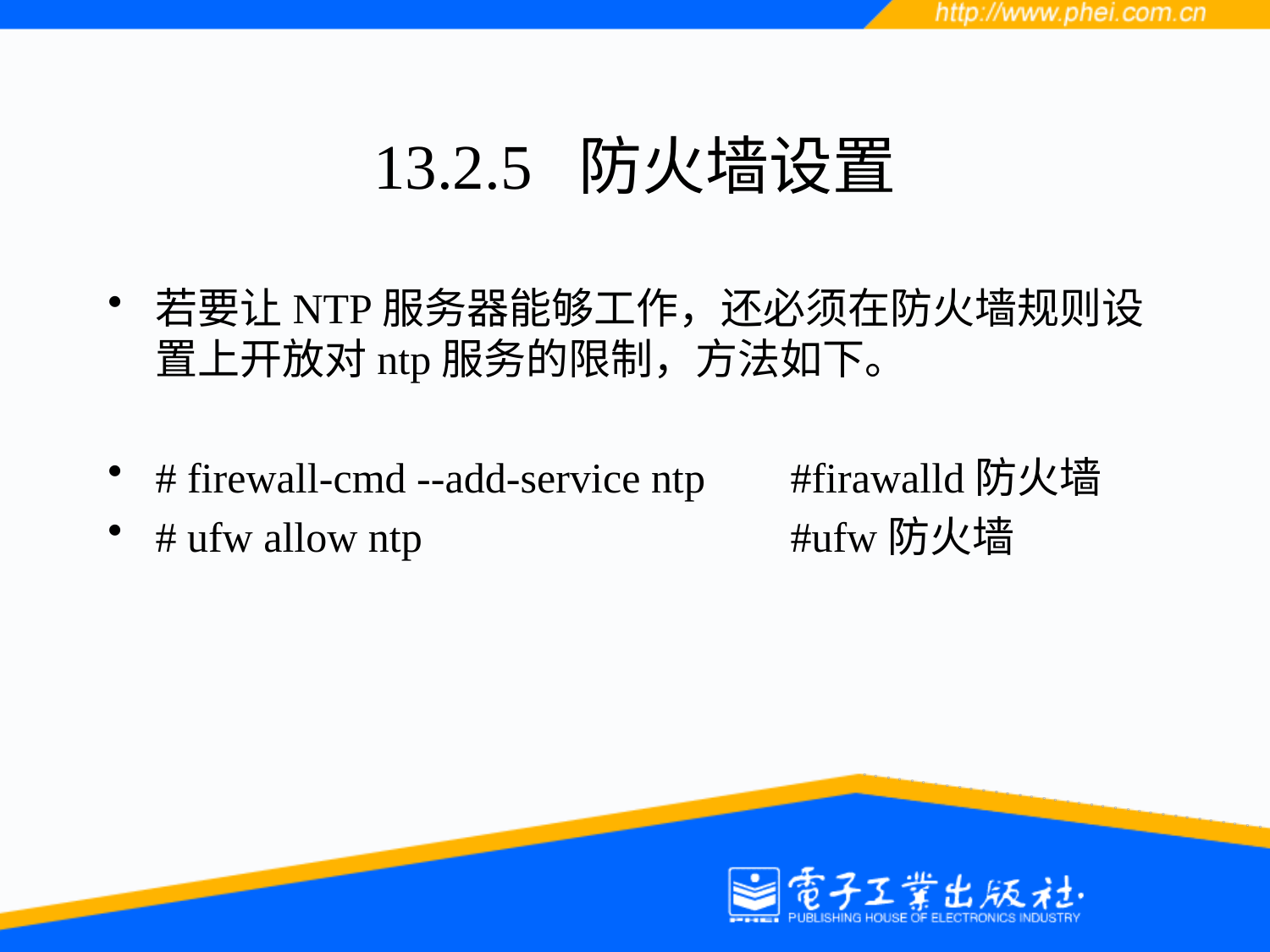

# 13.2.5  防火墙设置
若要让NTP服务器能够工作，还必须在防火墙规则设置上开放对ntp服务的限制，方法如下。

# firewall-cmd --add-service ntp 	#firawalld防火墙
# ufw allow ntp 			#ufw防火墙